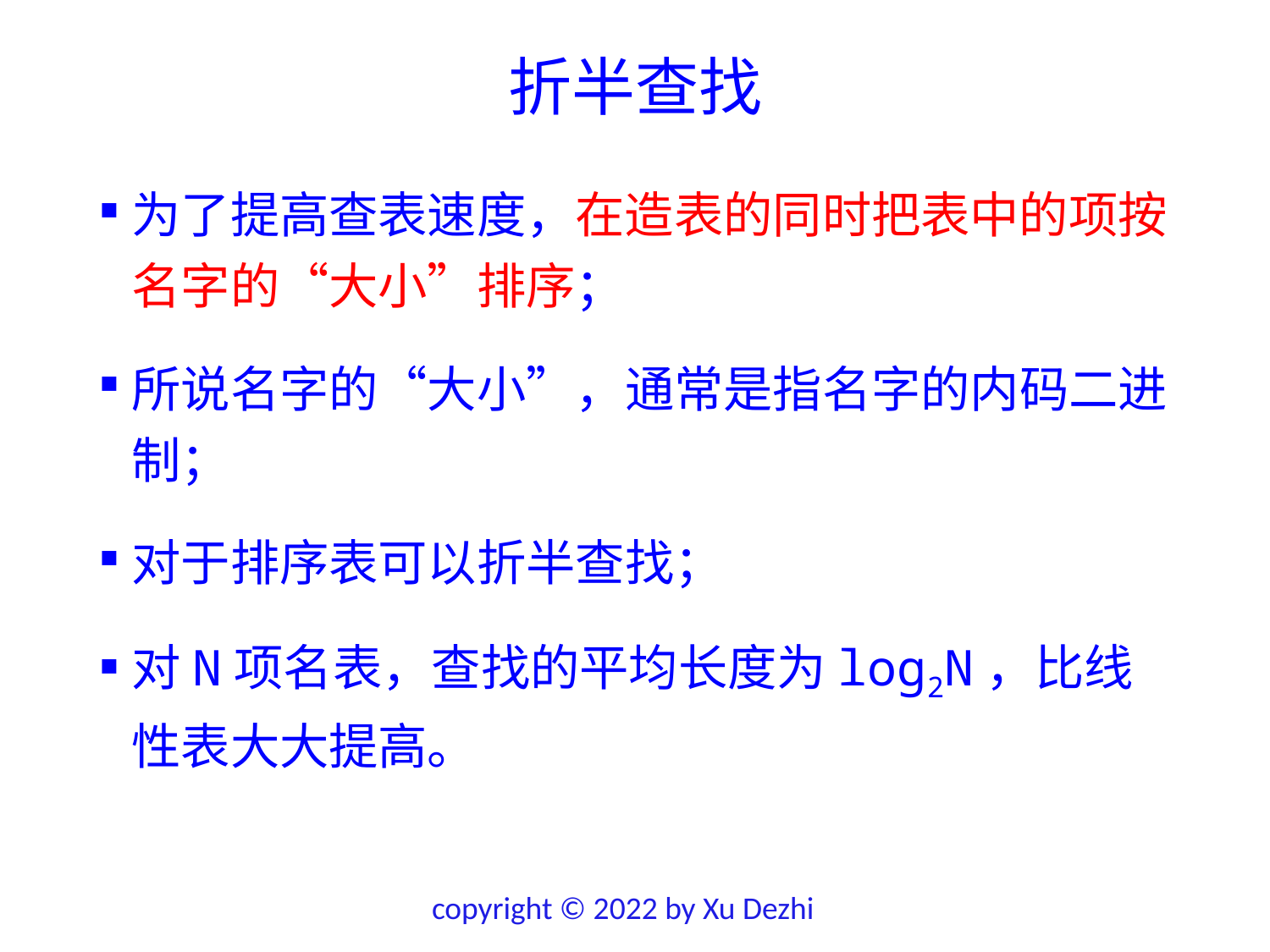

# 折半查找
为了提高查表速度，在造表的同时把表中的项按名字的“大小”排序；
所说名字的“大小”，通常是指名字的内码二进制；
对于排序表可以折半查找；
对N项名表，查找的平均长度为log2N，比线性表大大提高。
copyright © 2022 by Xu Dezhi